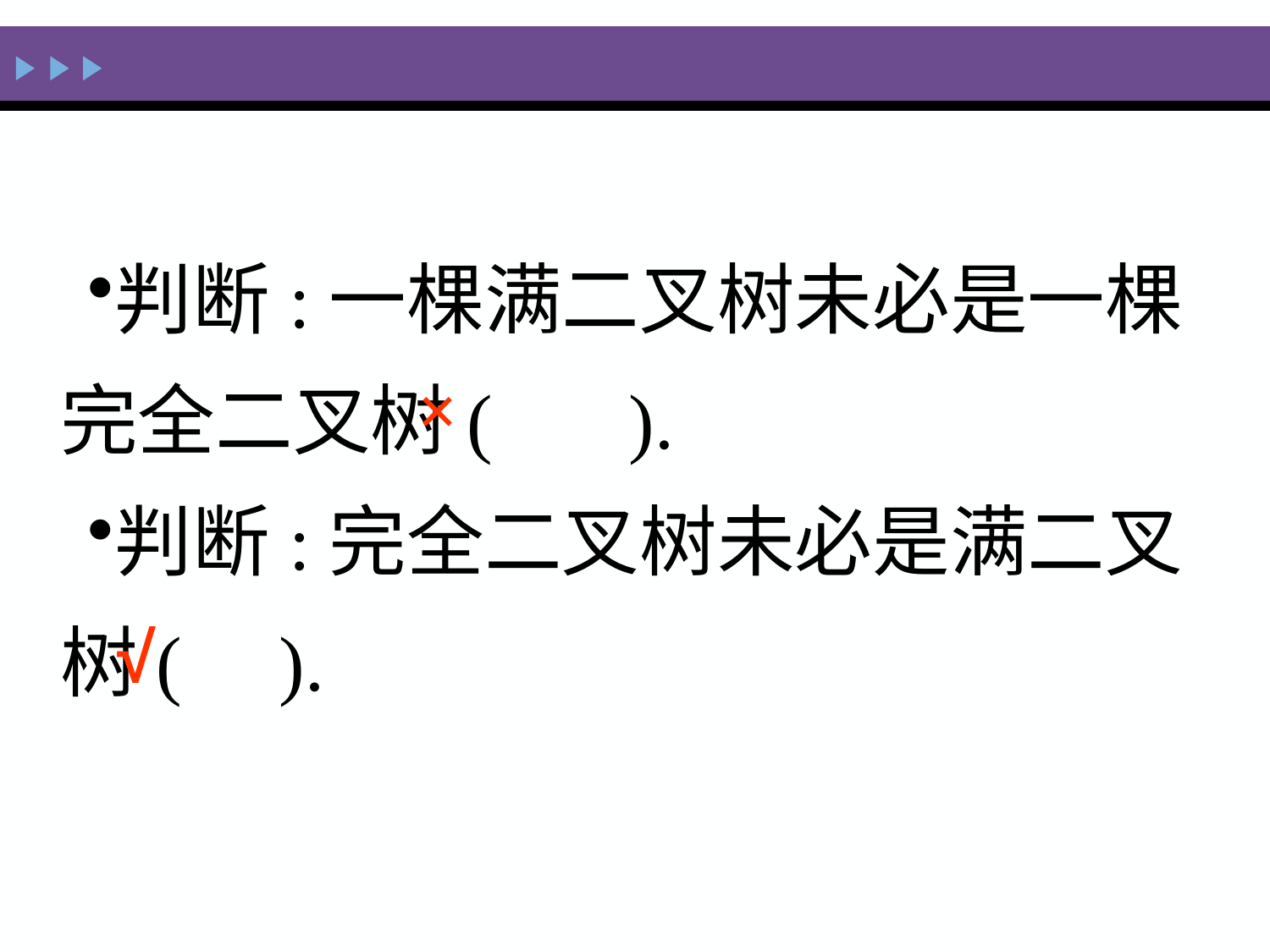

#
判断:一棵满二叉树未必是一棵完全二叉树(       ).
判断:完全二叉树未必是满二叉树(     ).
×
√